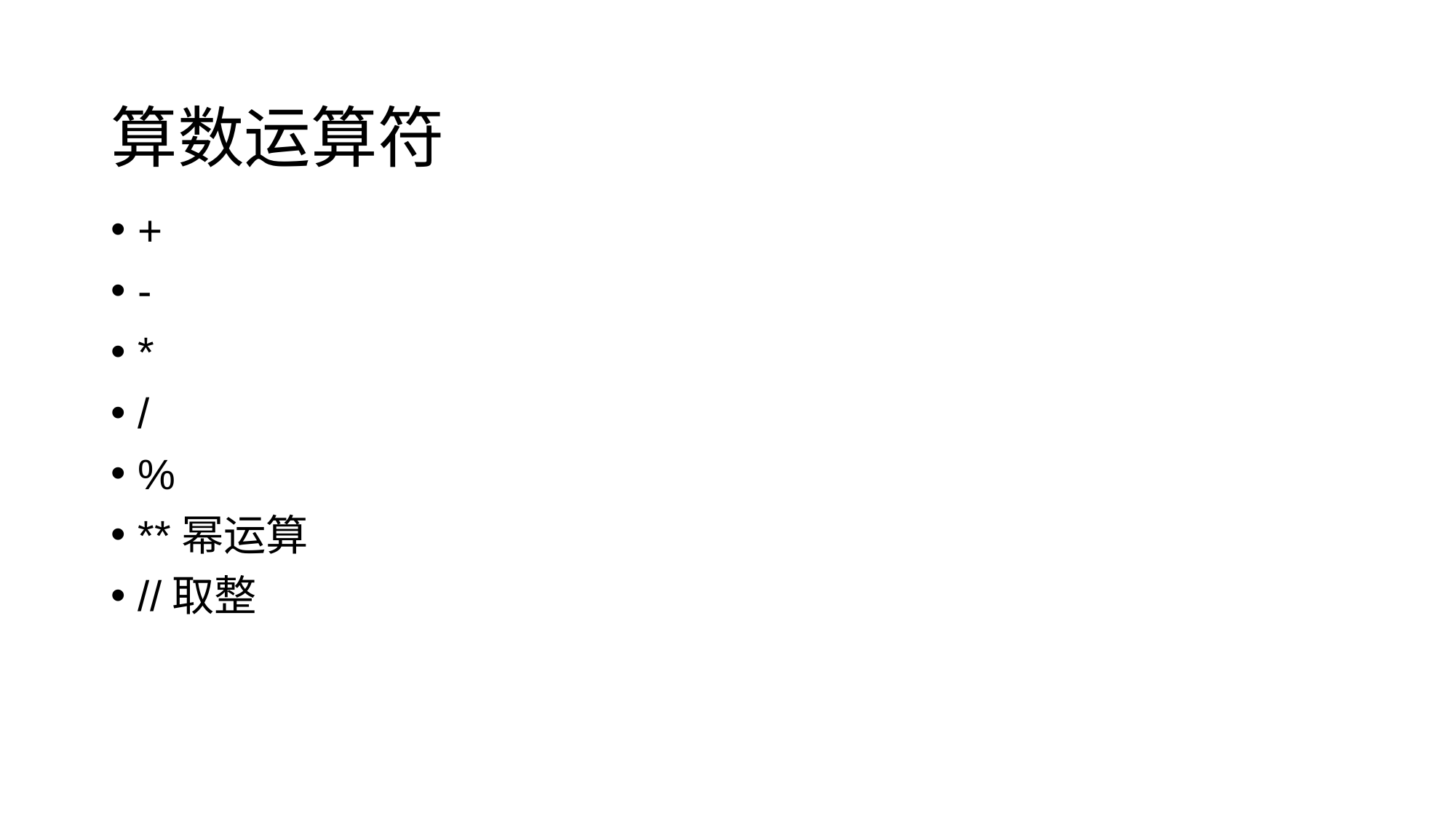

# 算数运算符
+
-
*
/
%
**幂运算
//取整